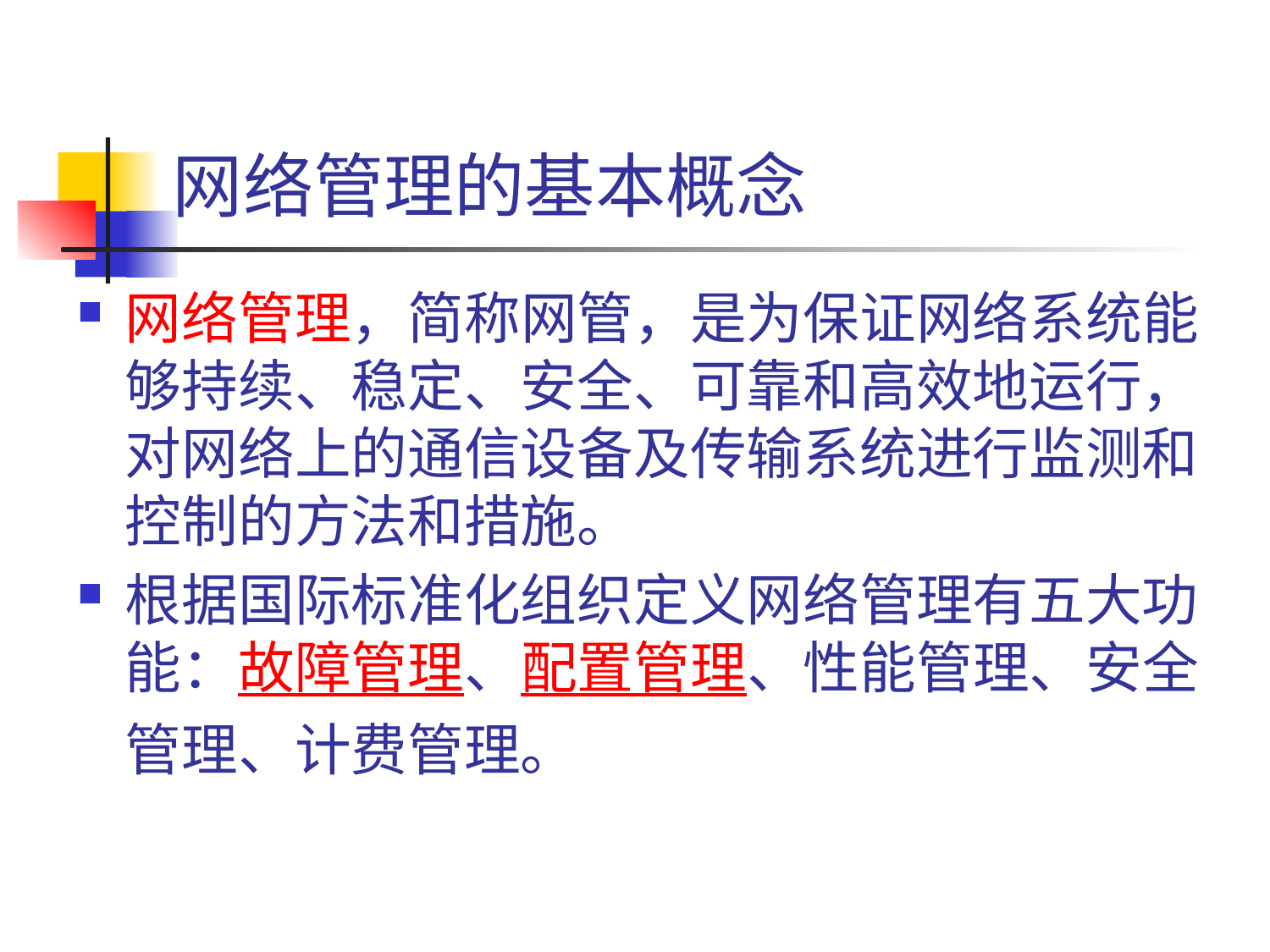

# 网络管理的基本概念
网络管理，简称网管，是为保证网络系统能够持续、稳定、安全、可靠和高效地运行，对网络上的通信设备及传输系统进行监测和控制的方法和措施。
根据国际标准化组织定义网络管理有五大功能：故障管理、配置管理、性能管理、安全管理、计费管理。